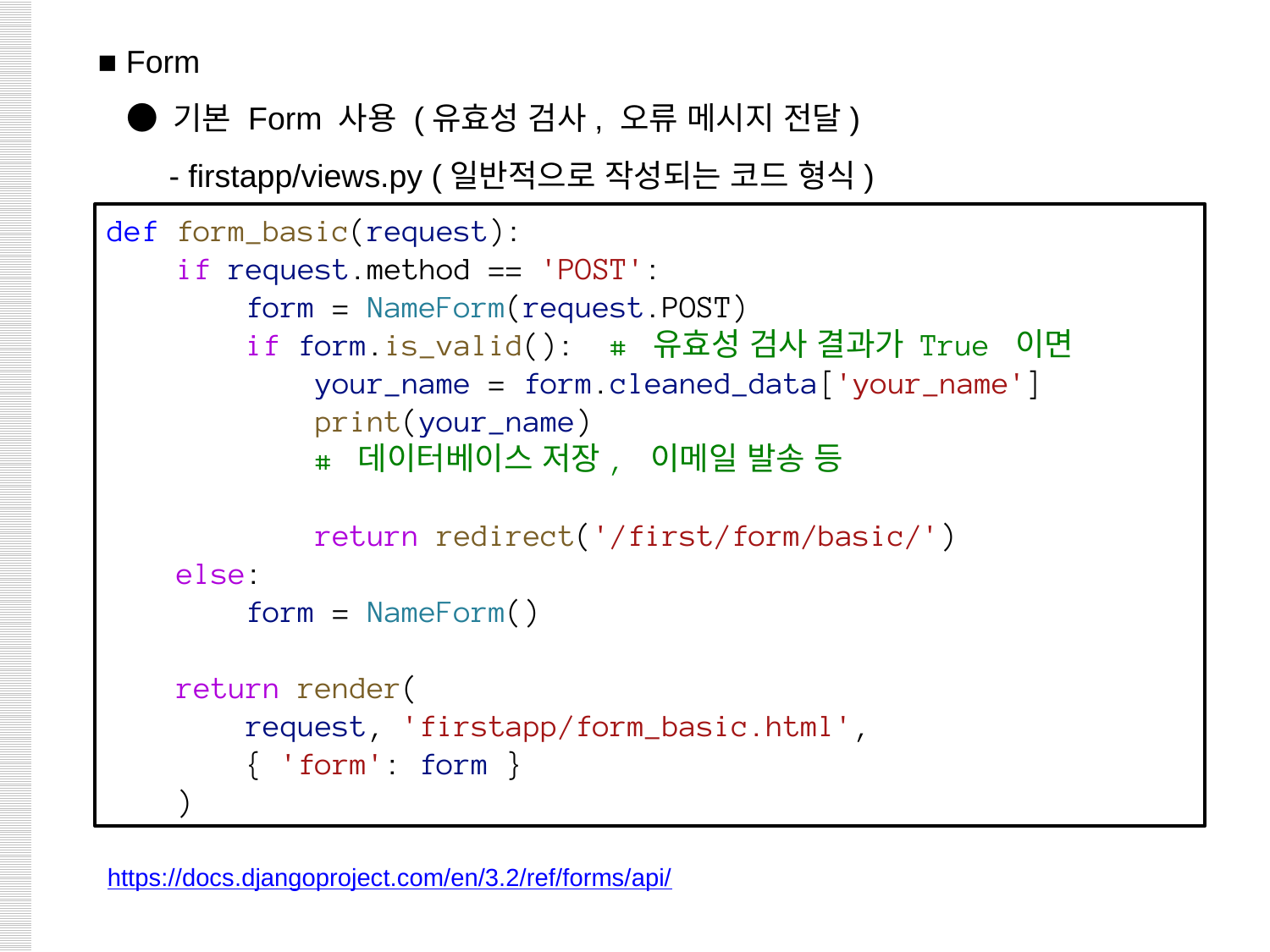

■ Form
    ● 기본 Form 사용 (유효성 검사, 오류 메시지 전달)
        - firstapp/views.py (일반적으로 작성되는 코드 형식)
def form_basic(request):
    if request.method == 'POST':
        form = NameForm(request.POST)
        if form.is_valid():  # 유효성 검사 결과가 True 이면
            your_name = form.cleaned_data['your_name']
            print(your_name)
            # 데이터베이스 저장, 이메일 발송 등

            return redirect('/first/form/basic/')
    else:
        form = NameForm()
    return render(
        request, 'firstapp/form_basic.html',
        { 'form': form }
    )
https://docs.djangoproject.com/en/3.2/ref/forms/api/